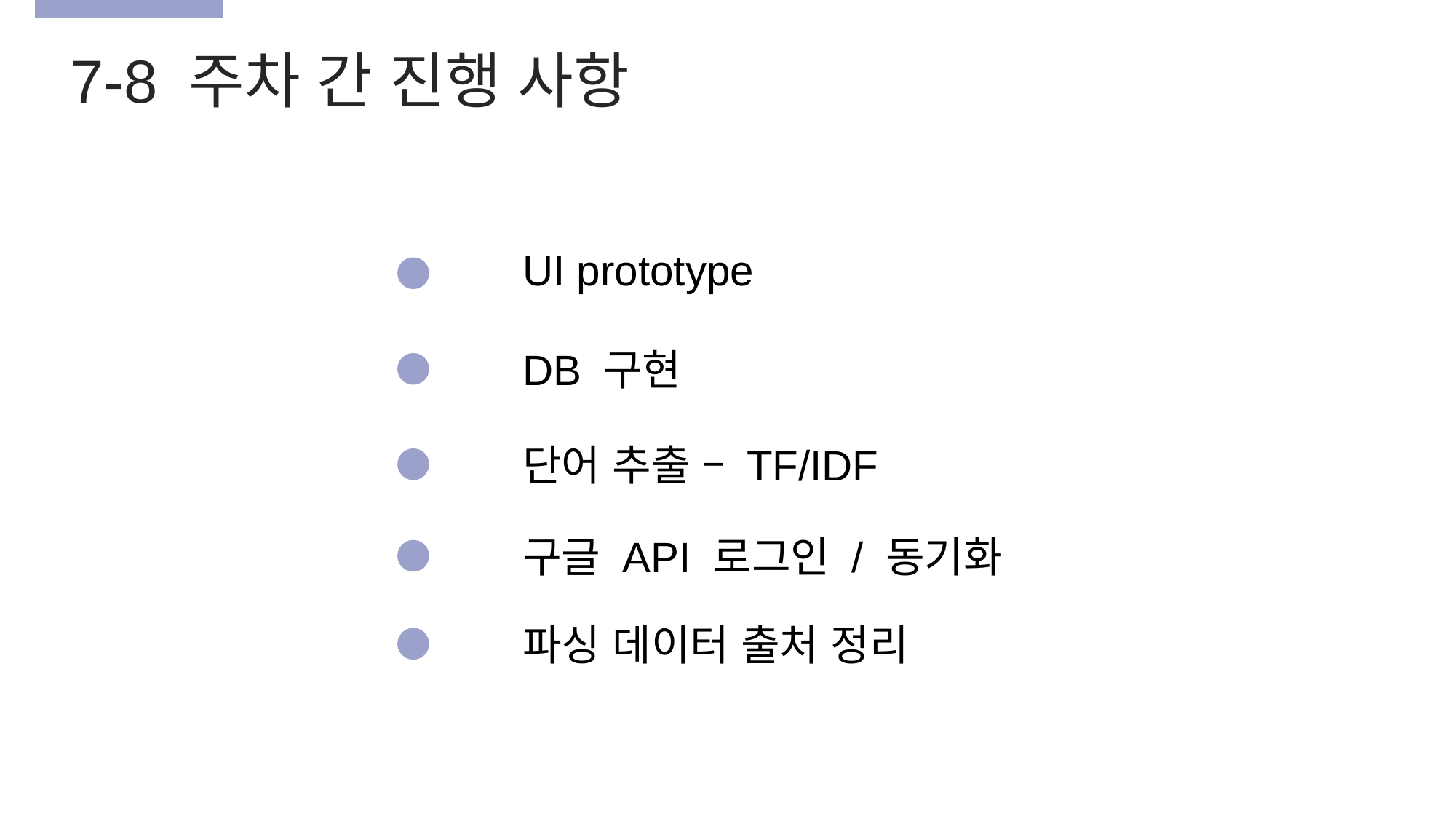

7-8 주차 간 진행 사항
UI prototype

DB 구현

단어 추출 – TF/IDF

구글 API 로그인 / 동기화

파싱 데이터 출처 정리